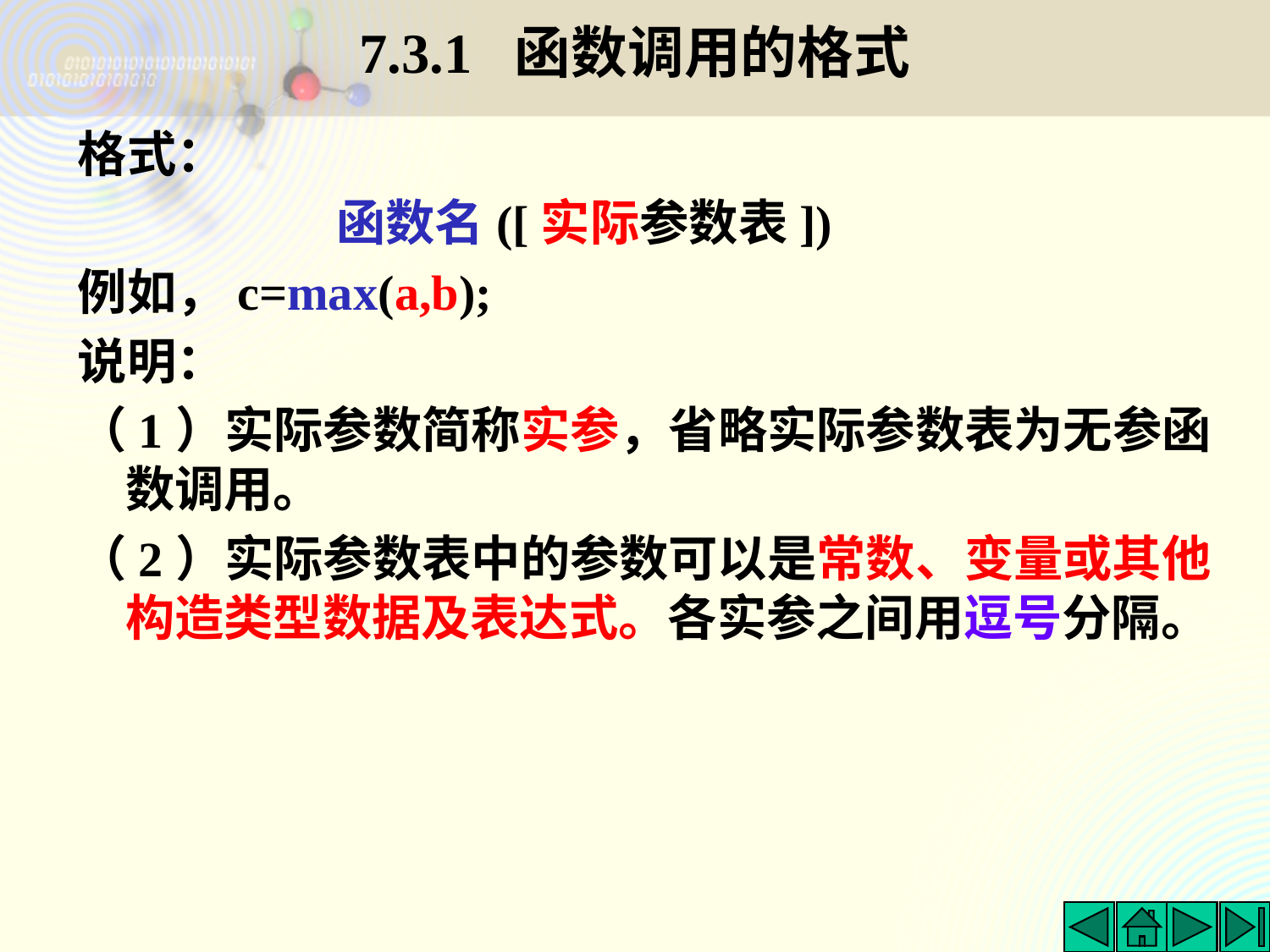

# 7.3.1  函数调用的格式
格式：
                      函数名([实际参数表])
例如，c=max(a,b);
说明：
（1）实际参数简称实参，省略实际参数表为无参函数调用。
（2）实际参数表中的参数可以是常数、变量或其他构造类型数据及表达式。各实参之间用逗号分隔。